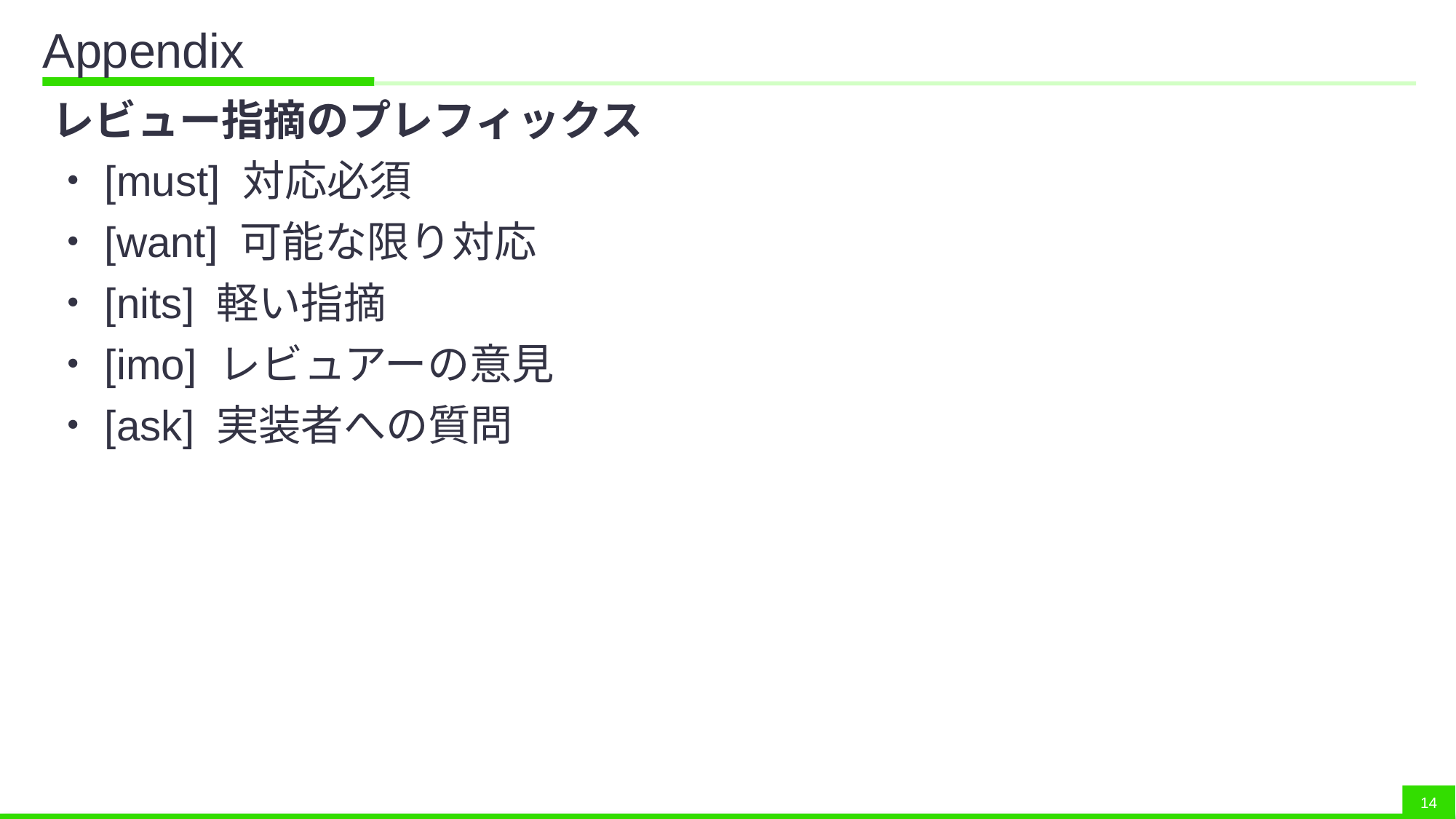

# Appendix
レビュー指摘のプレフィックス
・[must] 対応必須
・[want] 可能な限り対応
・[nits] 軽い指摘
・[imo] レビュアーの意見
・[ask] 実装者への質問

14